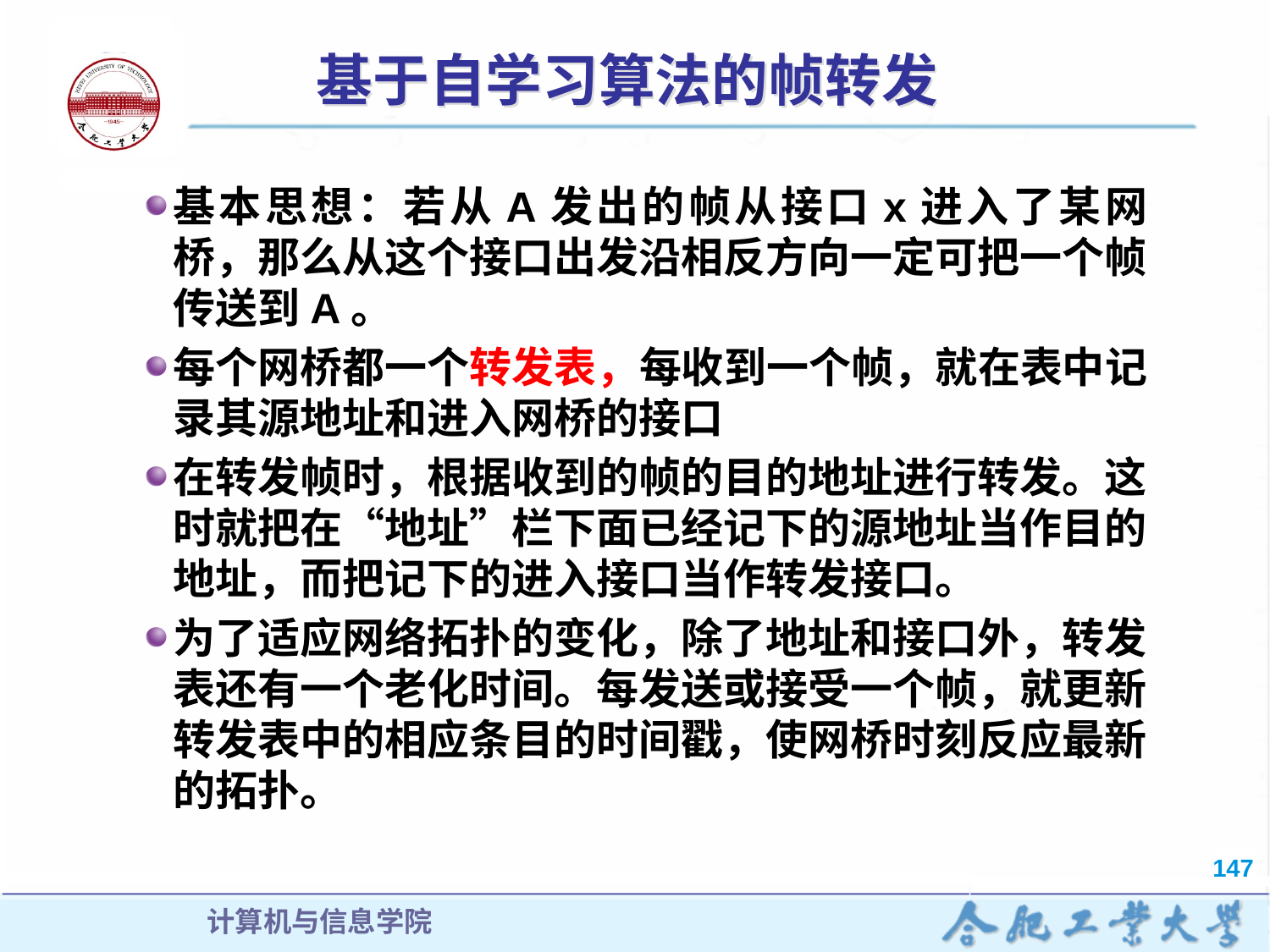

# 基于自学习算法的帧转发
基本思想：若从A发出的帧从接口x进入了某网桥，那么从这个接口出发沿相反方向一定可把一个帧传送到A。
每个网桥都一个转发表，每收到一个帧，就在表中记录其源地址和进入网桥的接口
在转发帧时，根据收到的帧的目的地址进行转发。这时就把在“地址”栏下面已经记下的源地址当作目的地址，而把记下的进入接口当作转发接口。
为了适应网络拓扑的变化，除了地址和接口外，转发表还有一个老化时间。每发送或接受一个帧，就更新转发表中的相应条目的时间戳，使网桥时刻反应最新的拓扑。